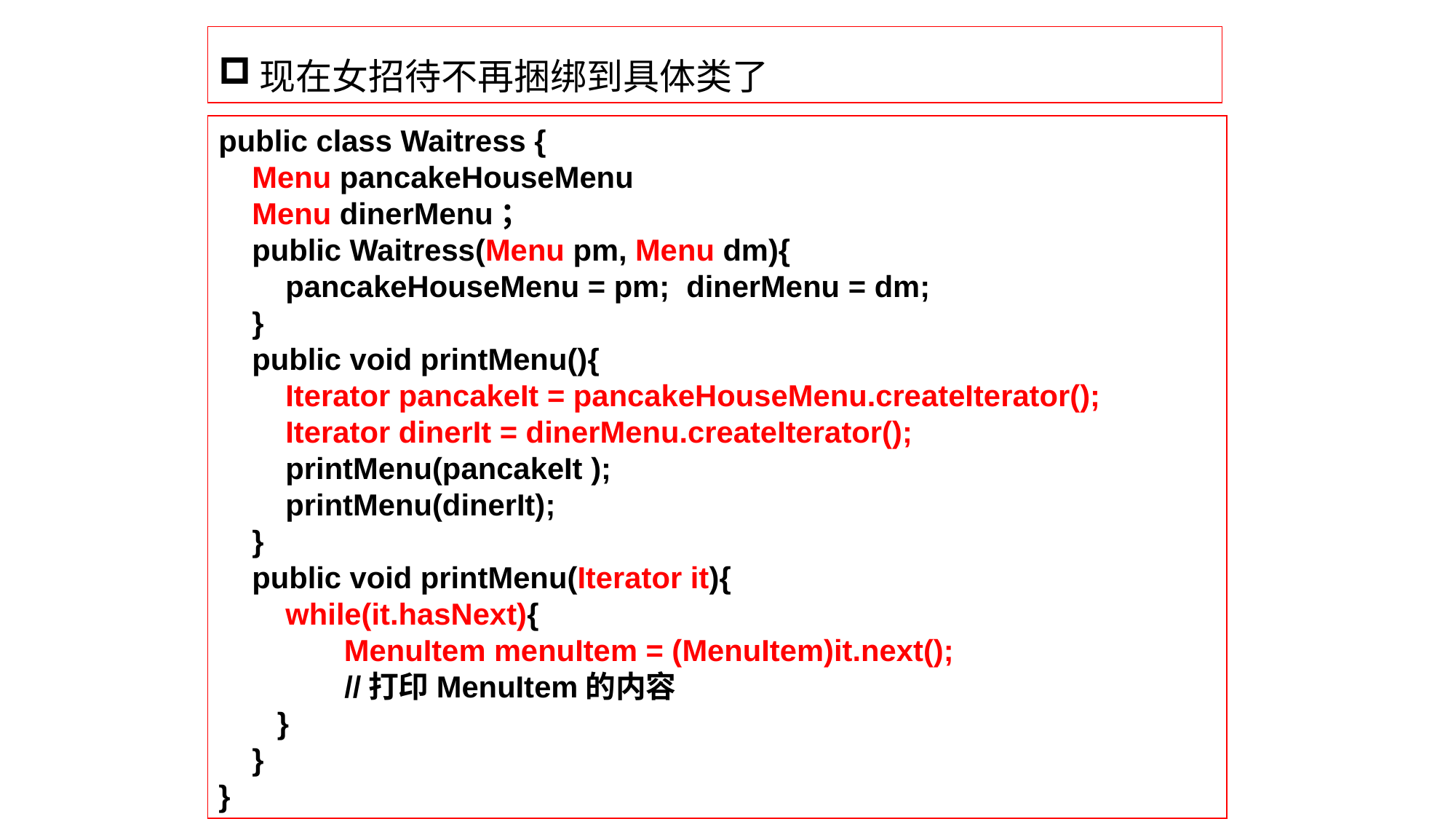

现在女招待不再捆绑到具体类了
public class Waitress {
    Menu pancakeHouseMenu
    Menu dinerMenu；
    public Waitress(Menu pm, Menu dm){
        pancakeHouseMenu = pm;  dinerMenu = dm;
    }
    public void printMenu(){
        Iterator pancakeIt = pancakeHouseMenu.createIterator();
        Iterator dinerIt = dinerMenu.createIterator();
        printMenu(pancakeIt );
        printMenu(dinerIt);
    }
    public void printMenu(Iterator it){
        while(it.hasNext){
               MenuItem menuItem = (MenuItem)it.next();
	  //打印MenuItem的内容
       }
    }
}
196